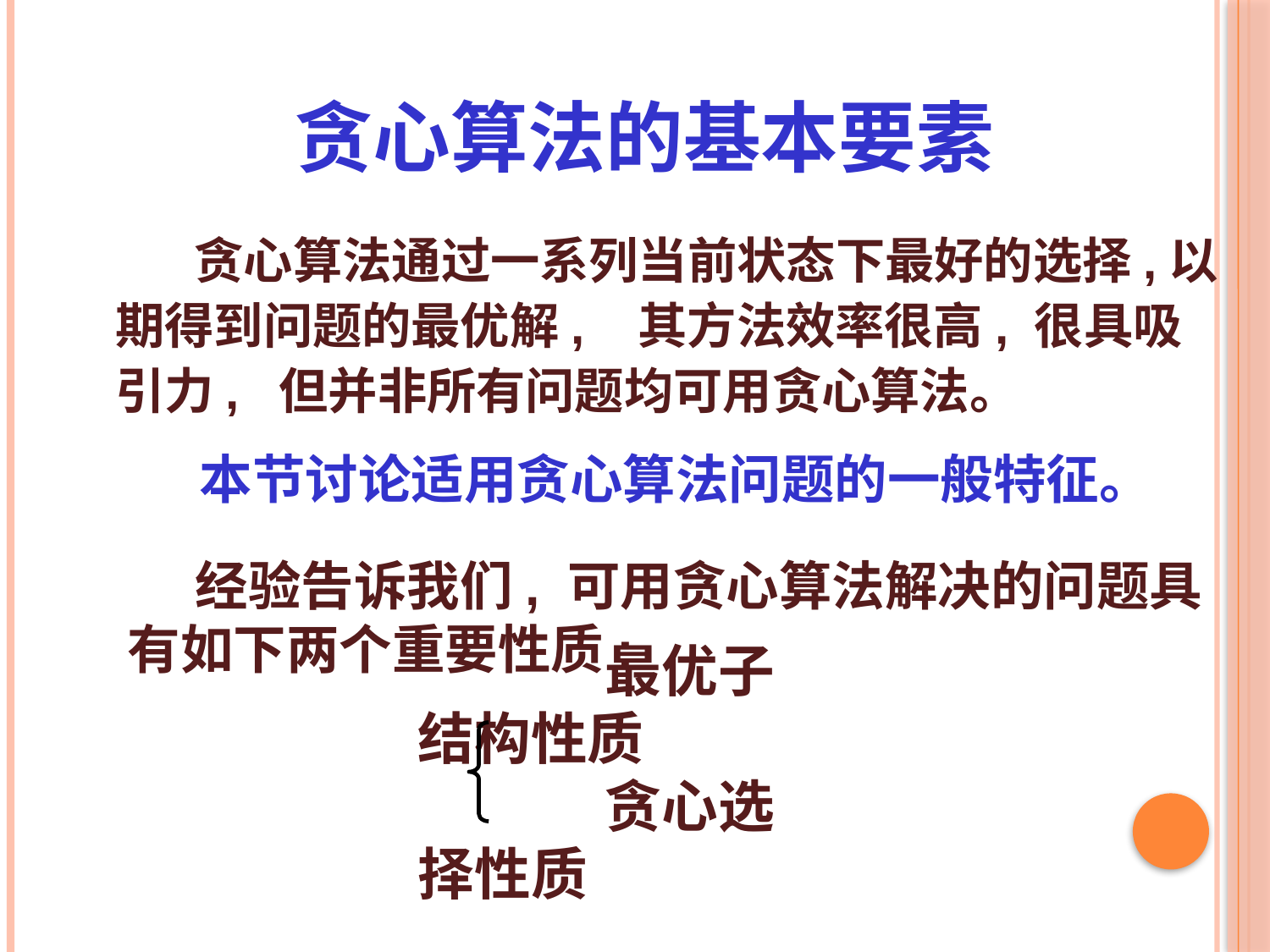

贪心算法的基本要素
      贪心算法通过一系列当前状态下最好的选择,以期得到问题的最优解,   其方法效率很高, 很具吸引力,  但并非所有问题均可用贪心算法。
本节讨论适用贪心算法问题的一般特征。
     经验告诉我们, 可用贪心算法解决的问题具有如下两个重要性质:
最优子结构性质
贪心选择性质